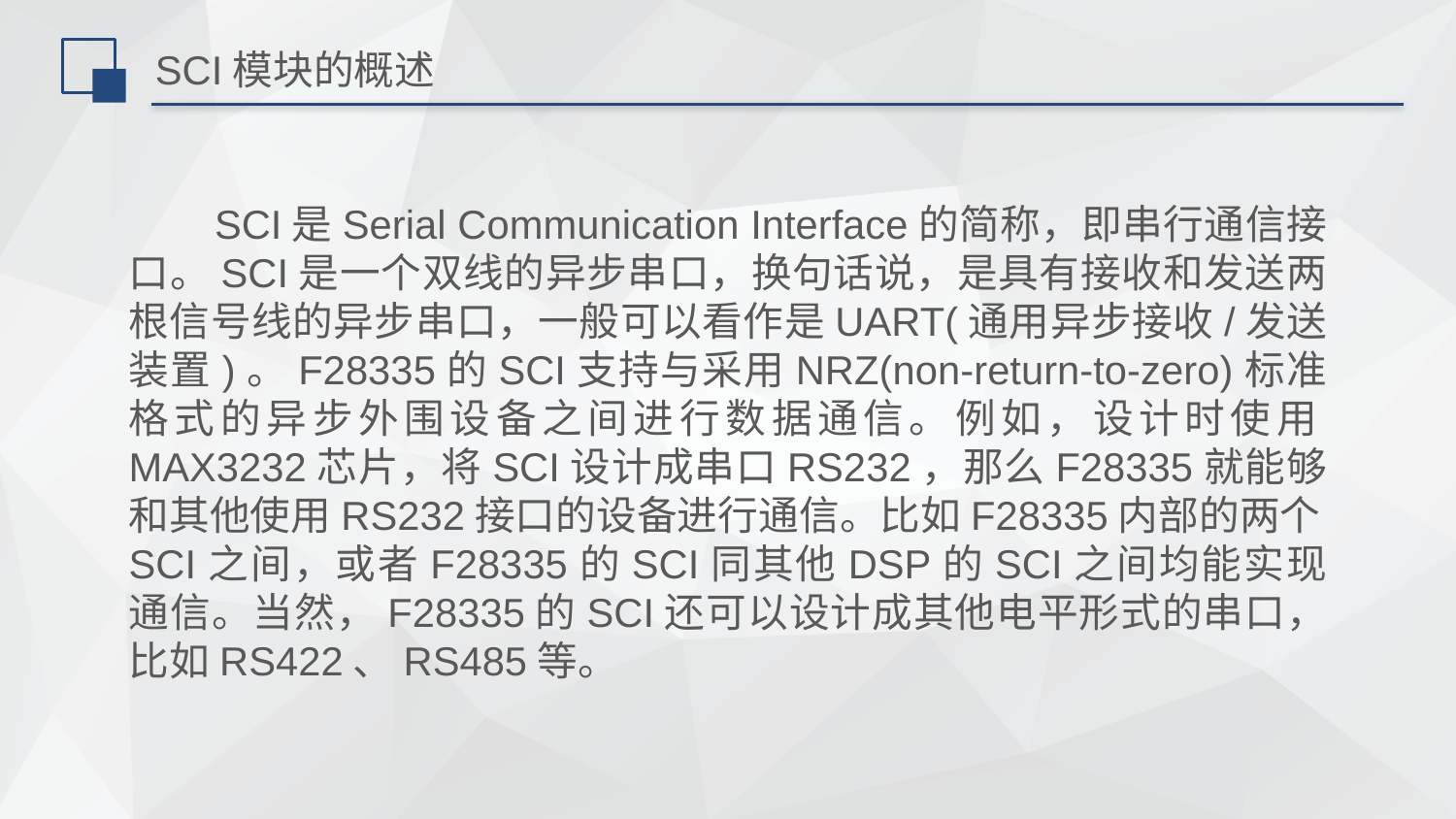

# SCI模块的概述
SCI是Serial Communication Interface的简称，即串行通信接口。SCI是一个双线的异步串口，换句话说，是具有接收和发送两根信号线的异步串口，一般可以看作是UART(通用异步接收/发送装置)。F28335的SCI支持与采用NRZ(non-return-to-zero)标准格式的异步外围设备之间进行数据通信。例如，设计时使用MAX3232芯片，将SCI设计成串口RS232，那么F28335就能够和其他使用RS232接口的设备进行通信。比如F28335内部的两个SCI之间，或者F28335的SCI同其他DSP的SCI之间均能实现通信。当然，F28335的SCI还可以设计成其他电平形式的串口，比如RS422、RS485等。